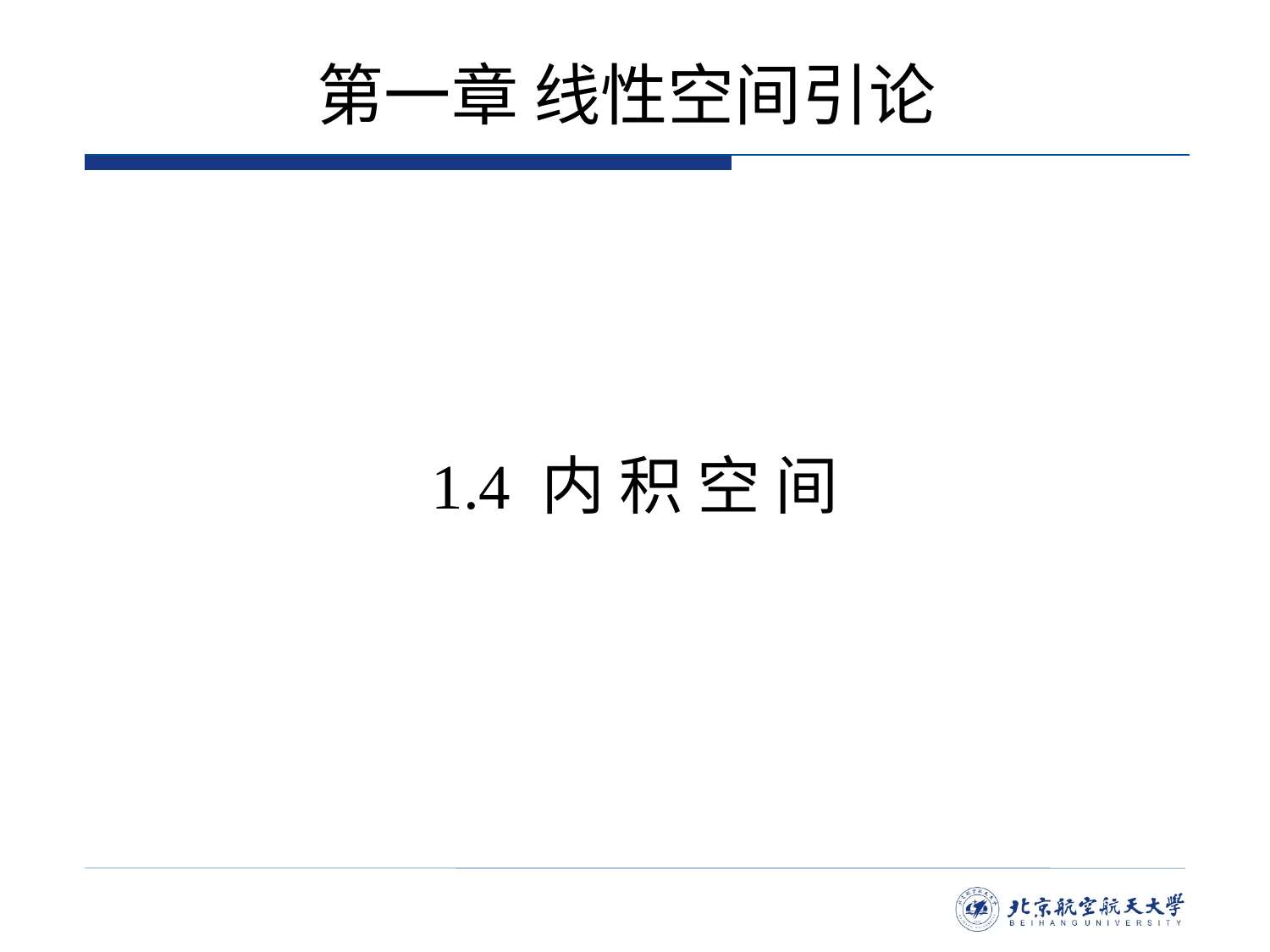

# 第一章 线性空间引论
1.4 内 积 空 间